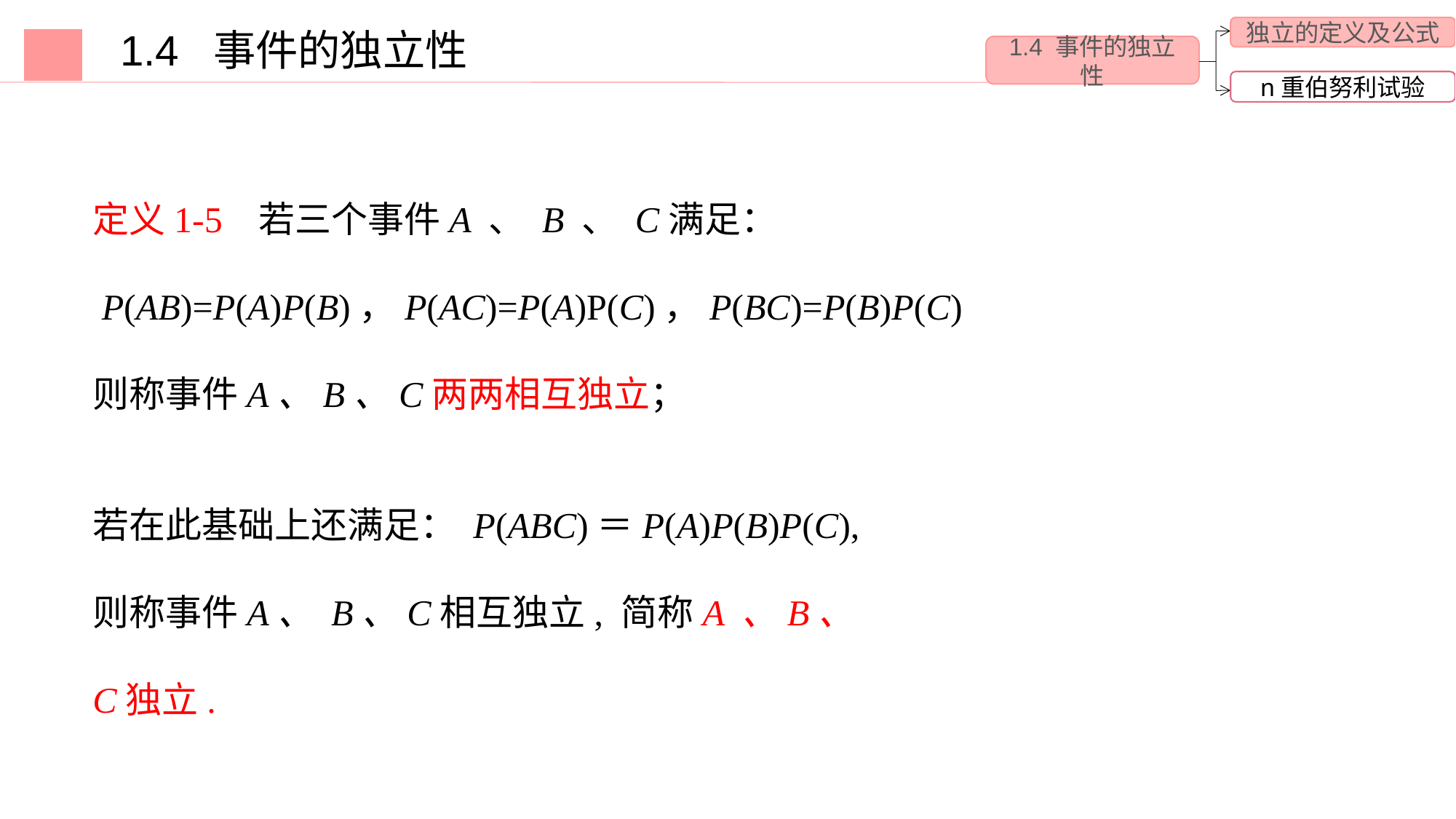

独立的定义及公式

1.4 事件的独立性
n重伯努利试验
1.4  事件的独立性

定义1-5   若三个事件A 、 B 、 C满足：
 P(AB)=P(A)P(B)，P(AC)=P(A)P(C)，P(BC)=P(B)P(C)
则称事件A、B、C两两相互独立；
若在此基础上还满足： P(ABC)＝P(A)P(B)P(C), 则称事件A、 B、C相互独立, 简称A 、B、C独立.